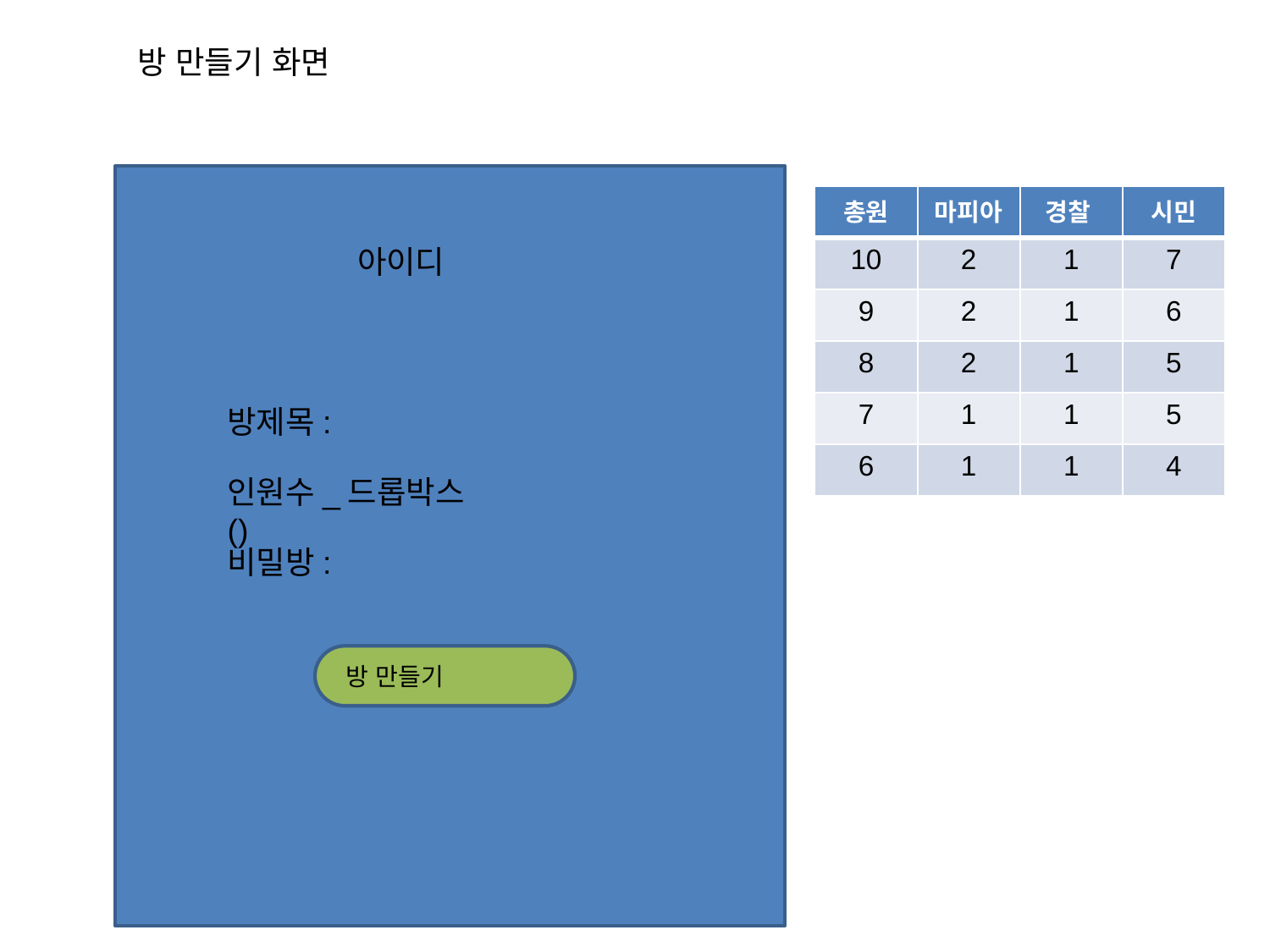

방 만들기 화면

| 총원 | 마피아 | 경찰 | 시민 |
| --- | --- | --- | --- |
| 10 | 2 | 1 | 7 |
| 9 | 2 | 1 | 6 |
| 8 | 2 | 1 | 5 |
| 7 | 1 | 1 | 5 |
| 6 | 1 | 1 | 4 |
아이디
방제목:
인원수_드롭박스()
비밀방:

방 만들기